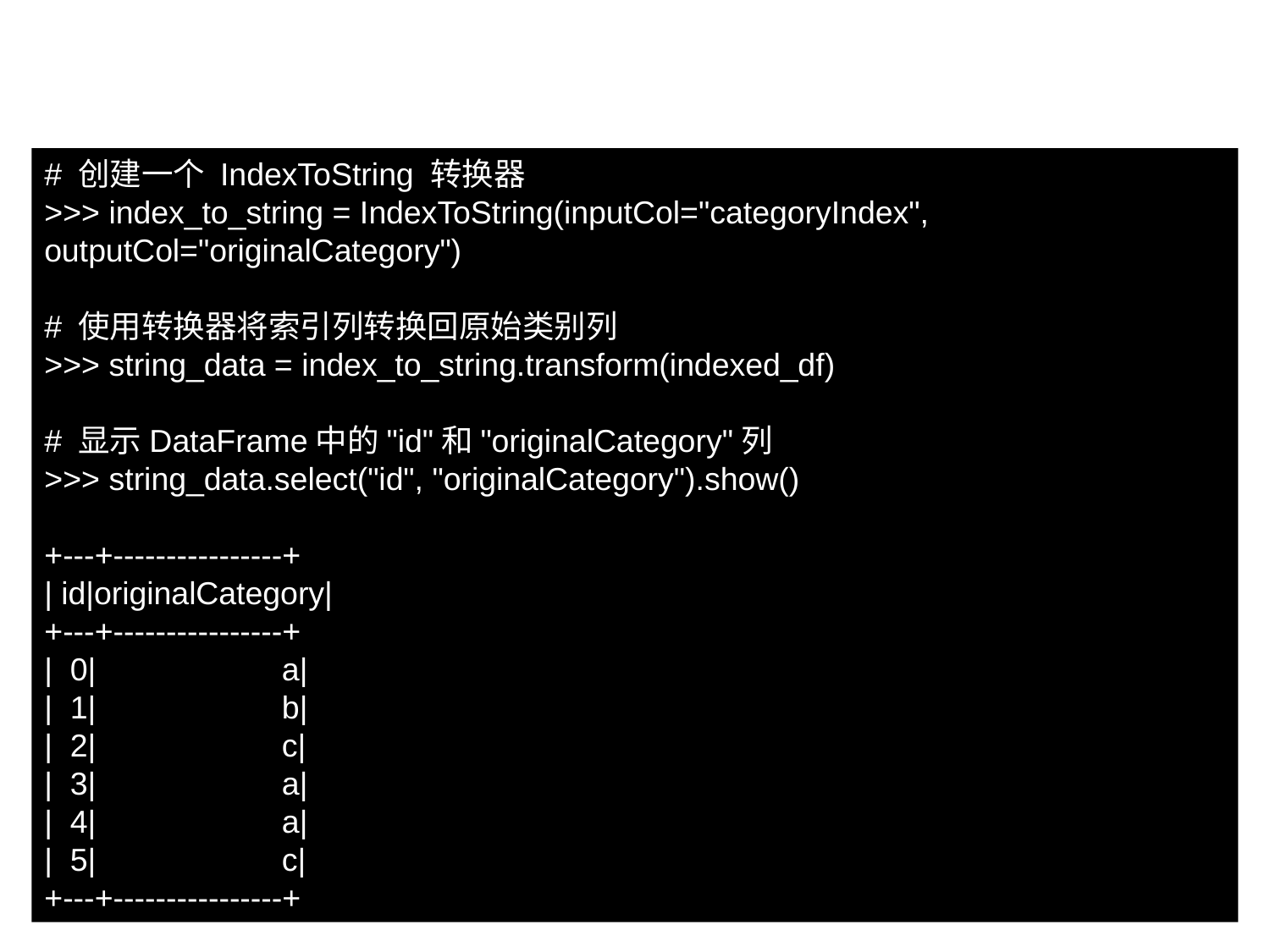

9.6.2 特征转换
# 创建一个 IndexToString 转换器
>>> index_to_string = IndexToString(inputCol="categoryIndex", outputCol="originalCategory")

# 使用转换器将索引列转换回原始类别列
>>> string_data = index_to_string.transform(indexed_df)

# 显示DataFrame中的"id"和"originalCategory"列
>>> string_data.select("id", "originalCategory").show()

+---+----------------+
| id|originalCategory|
+---+----------------+
|  0|                     a|
|  1|                     b|
|  2|                     c|
|  3|                     a|
|  4|                     a|
|  5|                     c|
+---+----------------+